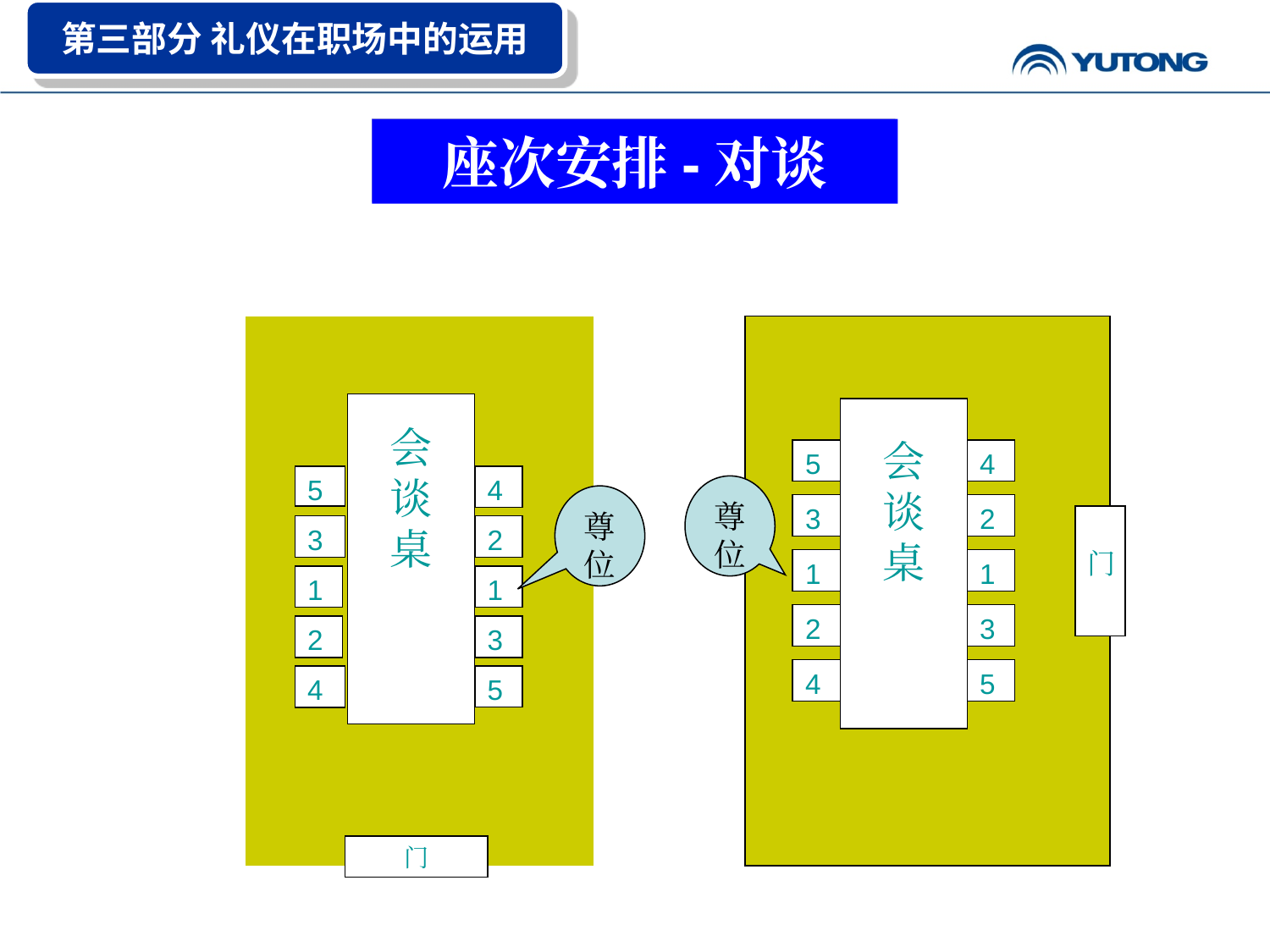

第三部分 礼仪在职场中的运用
座次安排-对谈

会
谈
桌

会
谈
桌

5
4
5
4
尊位
尊位
3
2

门
3
2
1
1
1
1
2
3
2
3
4
5
4
5
门